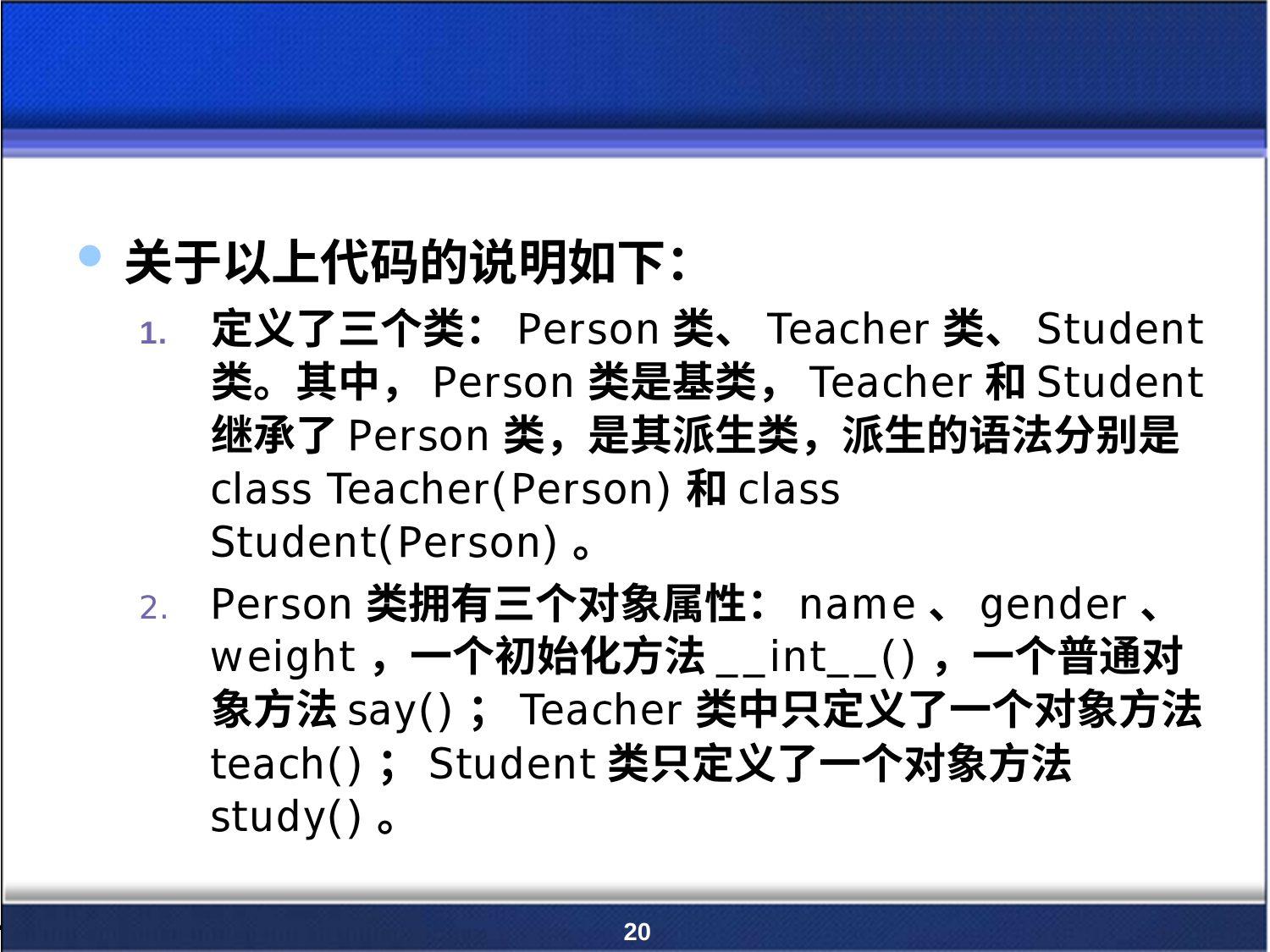

#
关于以上代码的说明如下：
定义了三个类：Person类、Teacher类、Student类。其中，Person类是基类，Teacher和Student继承了Person类，是其派生类，派生的语法分别是class Teacher(Person)和class Student(Person)。
Person类拥有三个对象属性：name、gender、weight，一个初始化方法__int__()，一个普通对象方法say()；Teacher类中只定义了一个对象方法teach()；Student类只定义了一个对象方法study()。

20